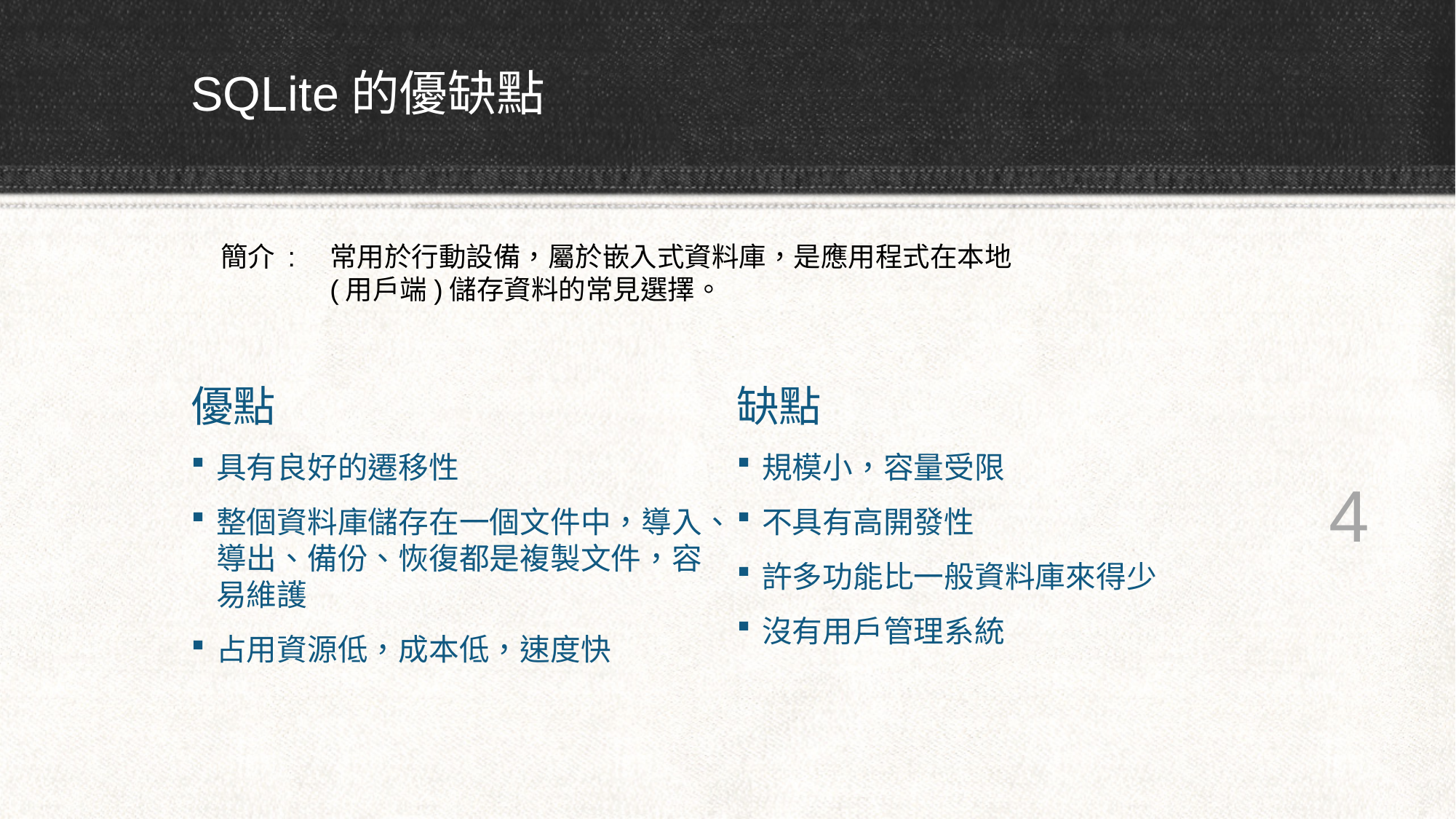

# SQLite的優缺點
簡介 :	常用於行動設備，屬於嵌入式資料庫，是應用程式在本地	(用戶端)儲存資料的常見選擇。
優點
具有良好的遷移性
整個資料庫儲存在一個文件中，導入、導出、備份、恢復都是複製文件，容易維護
占用資源低，成本低，速度快

缺點
規模小，容量受限
不具有高開發性
許多功能比一般資料庫來得少
沒有用戶管理系統

            4